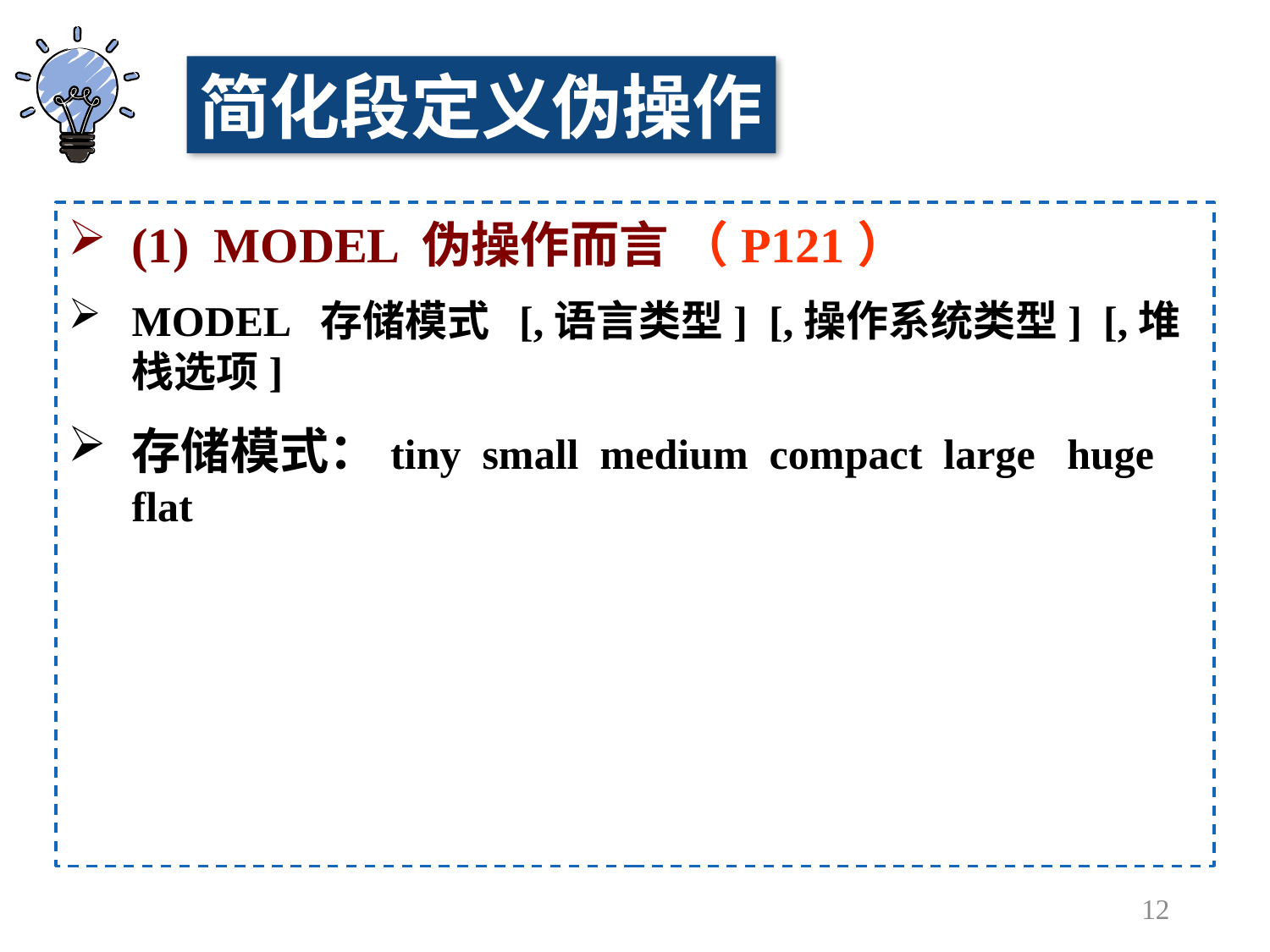

简化段定义伪操作

(1)  MODEL 伪操作而言 （P121）
MODEL  存储模式  [,语言类型]  [,操作系统类型]  [,堆栈选项]
存储模式：tiny  small  medium  compact  large   huge  flat
12